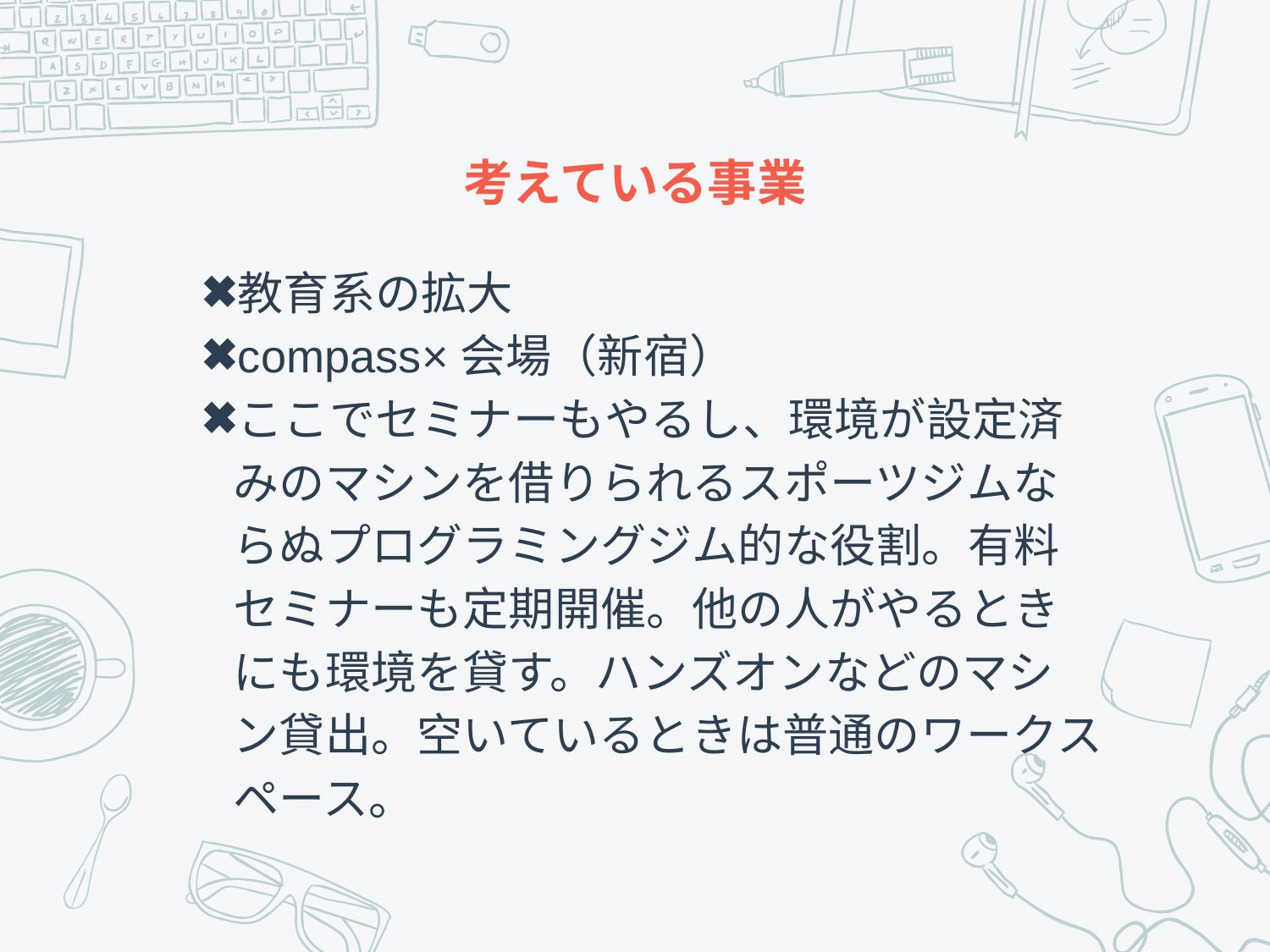

# 考えている事業
教育系の拡大
compass×会場（新宿）
ここでセミナーもやるし、環境が設定済みのマシンを借りられるスポーツジムならぬプログラミングジム的な役割。有料セミナーも定期開催。他の人がやるときにも環境を貸す。ハンズオンなどのマシン貸出。空いているときは普通のワークスペース。